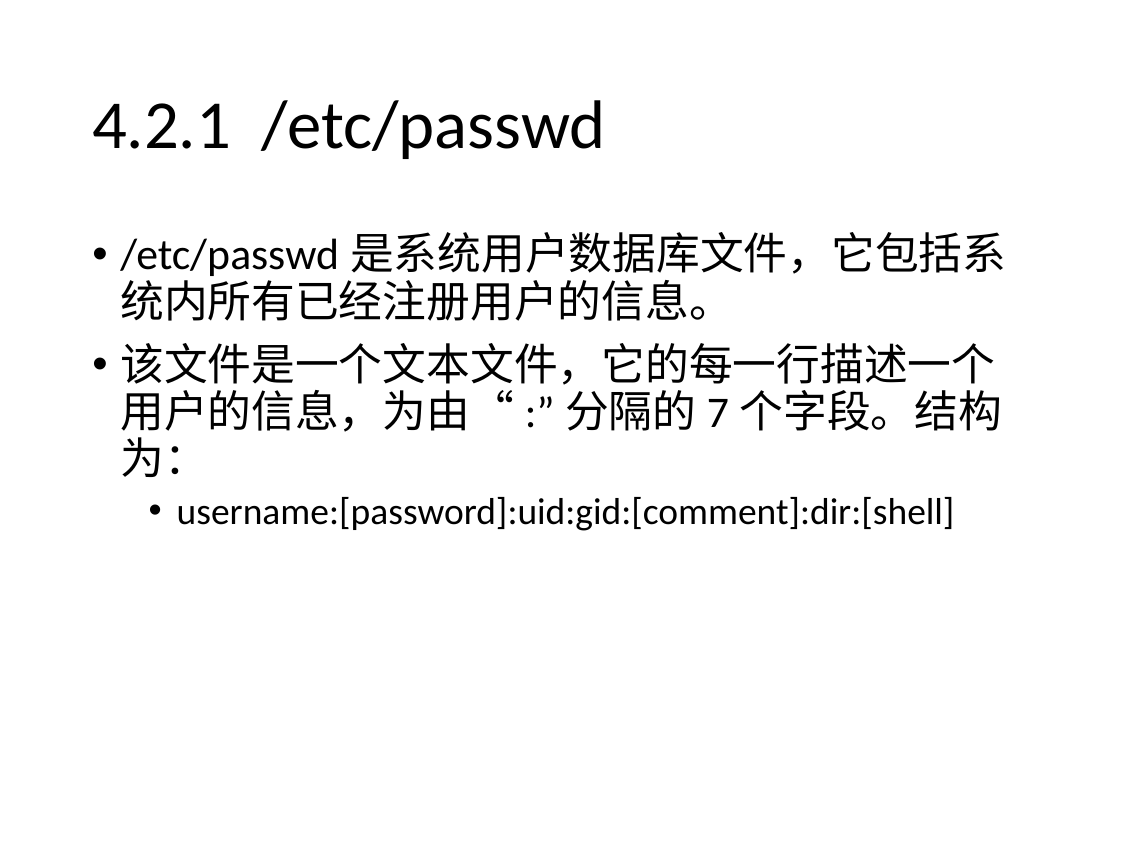

# 4.2.1  /etc/passwd
/etc/passwd是系统用户数据库文件，它包括系统内所有已经注册用户的信息。
该文件是一个文本文件，它的每一行描述一个用户的信息，为由“:”分隔的7个字段。结构为：
username:[password]:uid:gid:[comment]:dir:[shell]